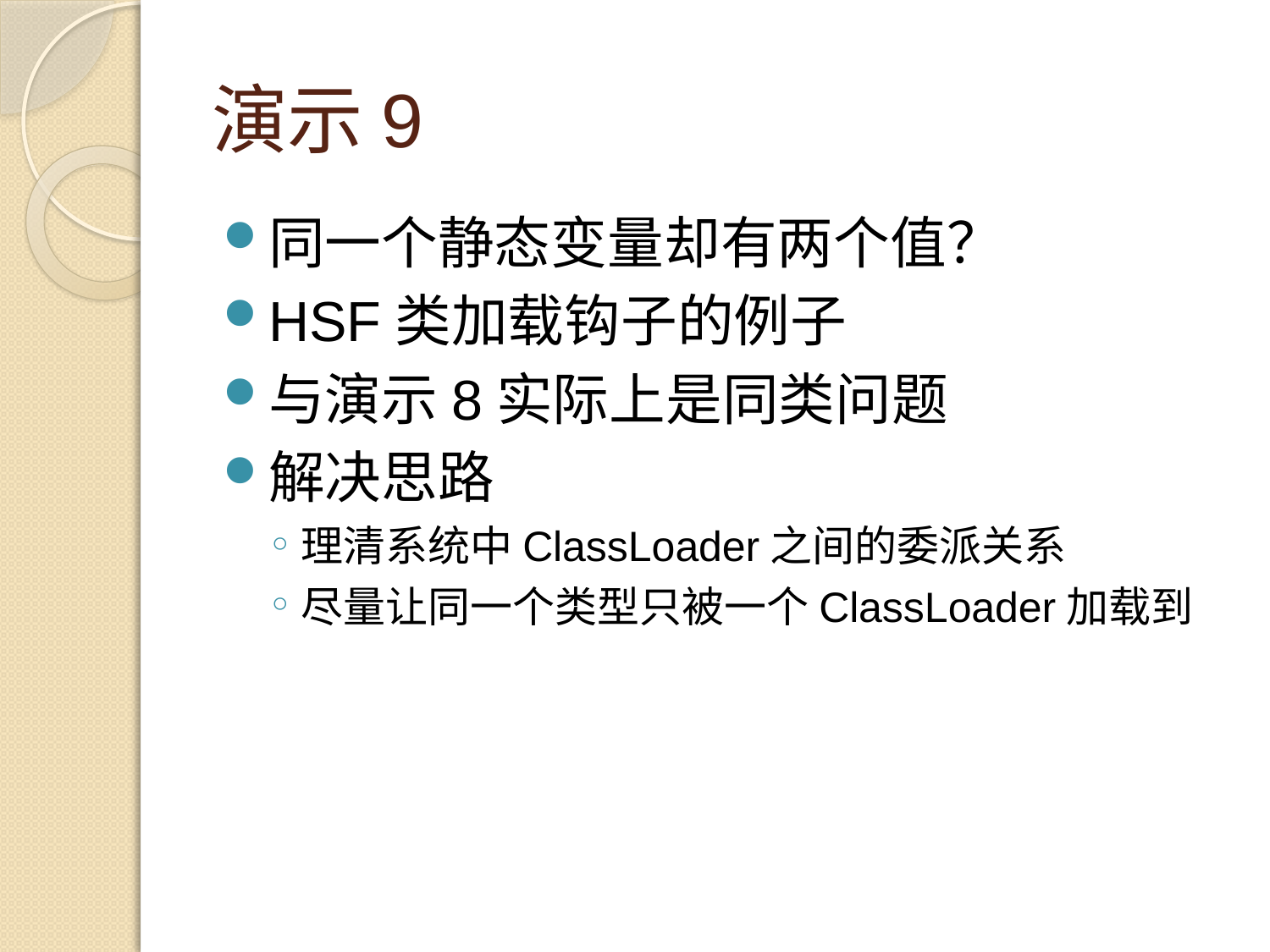

# 演示9
同一个静态变量却有两个值？
HSF类加载钩子的例子
与演示8实际上是同类问题
解决思路
理清系统中ClassLoader之间的委派关系
尽量让同一个类型只被一个ClassLoader加载到